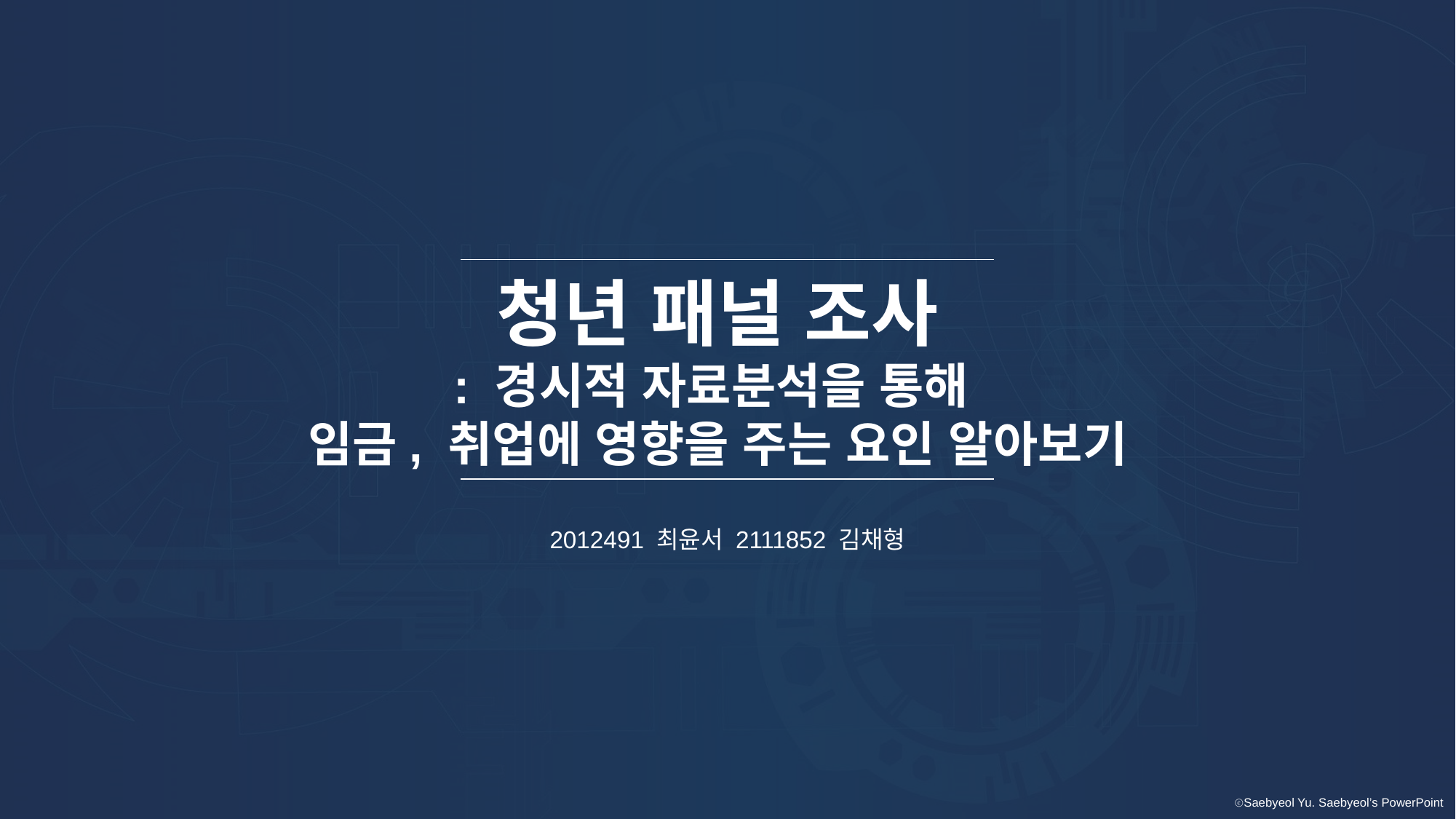

청년 패널 조사
: 경시적 자료분석을 통해
임금, 취업에 영향을 주는 요인 알아보기
2012491 최윤서 2111852 김채형